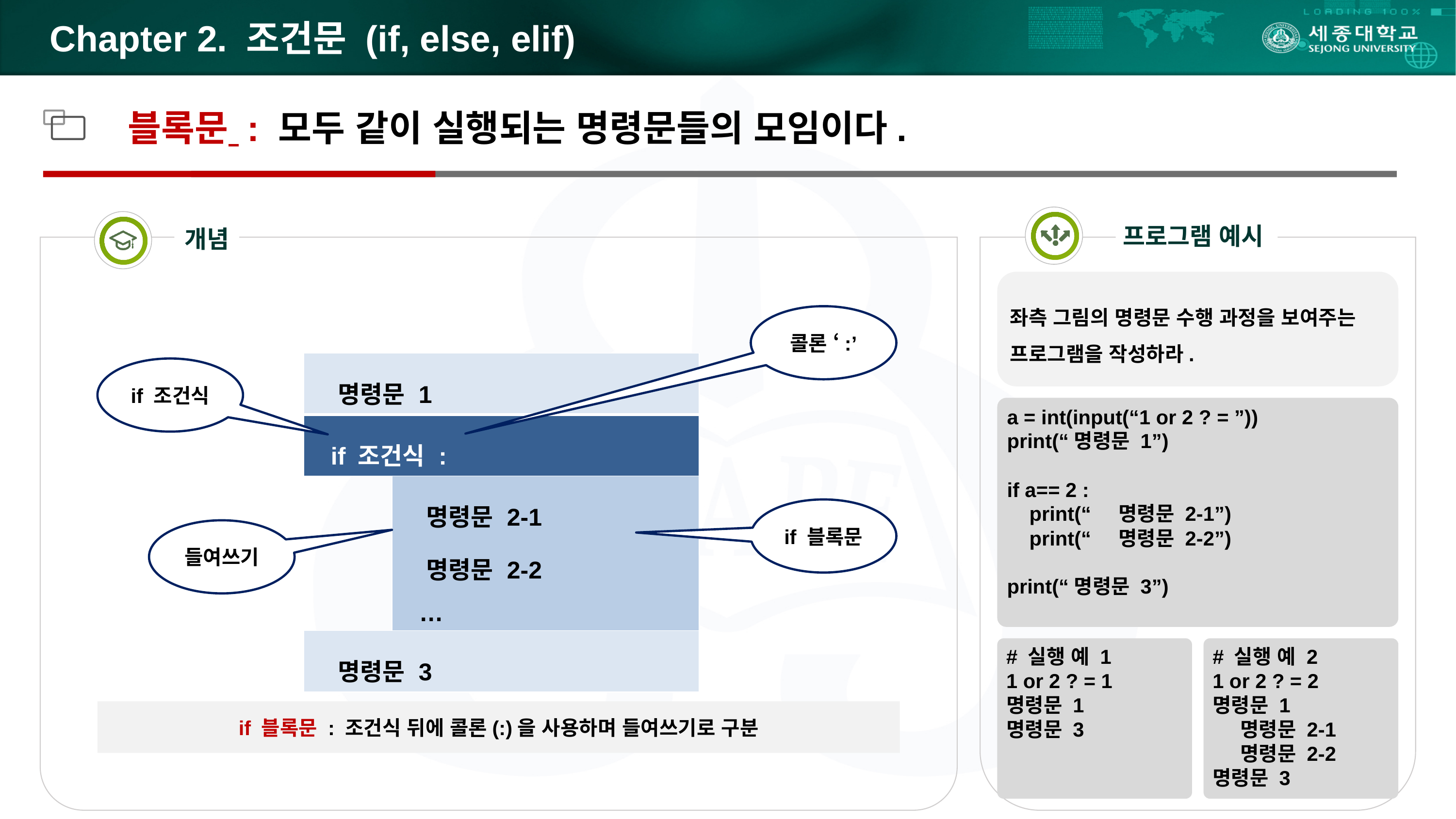

# Chapter 2. 조건문 (if, else, elif)
블록문 : 모두 같이 실행되는 명령문들의 모임이다.
좌측 그림의 명령문 수행 과정을 보여주는 프로그램을 작성하라.
콜론 ‘:’
| 명령문 1 |  |
| --- | --- |
| if 조건식 : |  |
|  | 명령문 2-1 명령문 2-2 … |
| 명령문 3 |  |
if 조건식
a = int(input(“1 or 2 ? = ”))
print(“명령문 1”)

if a== 2 :
    print(“    명령문 2-1”)
    print(“    명령문 2-2”)

print(“명령문 3”)
if 블록문
들여쓰기
# 실행 예 1
1 or 2 ? = 1
명령문 1
명령문 3
# 실행 예 2
1 or 2 ? = 2
명령문 1
    명령문 2-1
    명령문 2-2
명령문 3
if 블록문 : 조건식 뒤에 콜론(:)을 사용하며 들여쓰기로 구분